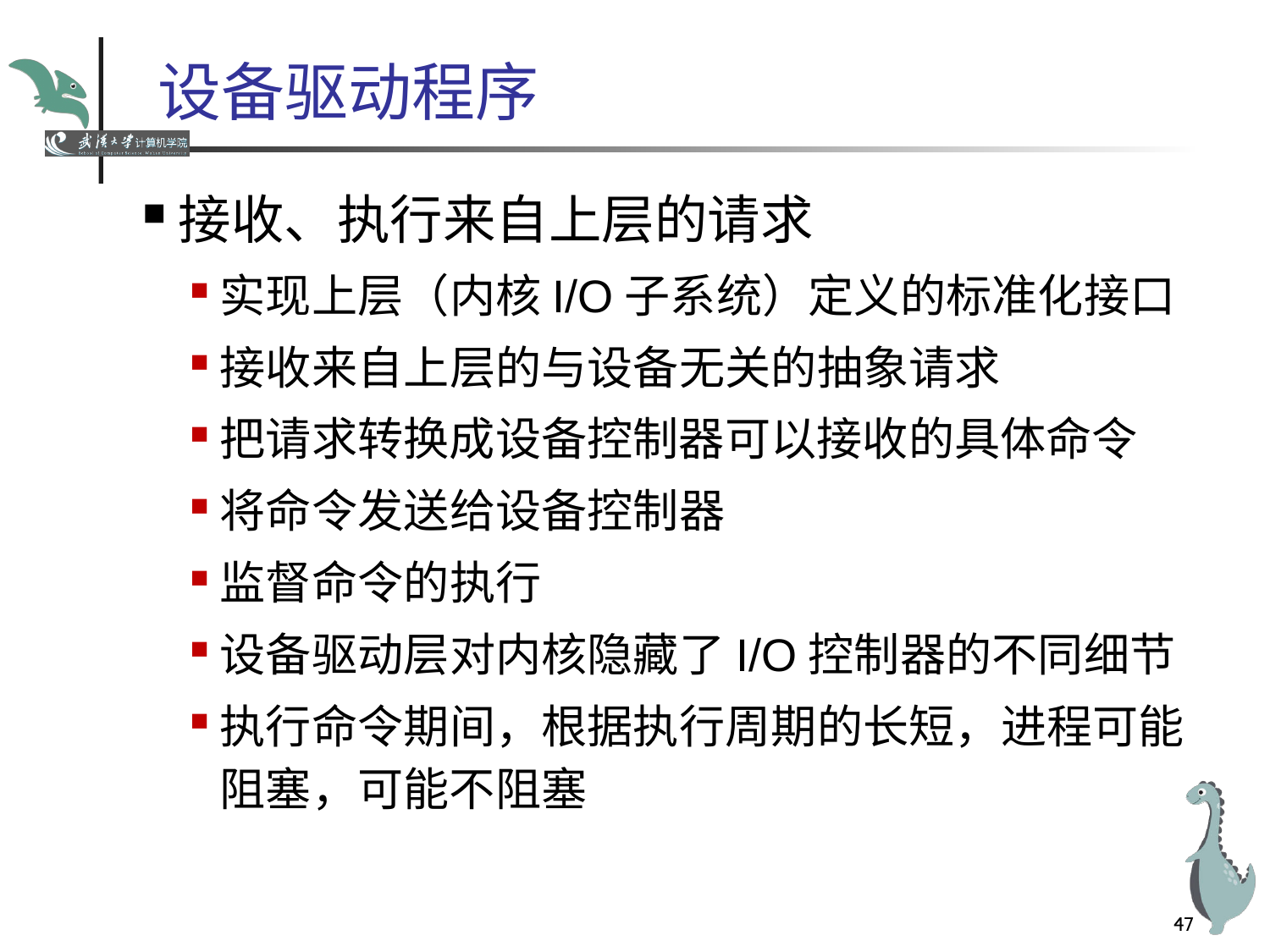

# 设备驱动程序
接收、执行来自上层的请求
实现上层（内核I/O子系统）定义的标准化接口
接收来自上层的与设备无关的抽象请求
把请求转换成设备控制器可以接收的具体命令
将命令发送给设备控制器
监督命令的执行
设备驱动层对内核隐藏了I/O控制器的不同细节
执行命令期间，根据执行周期的长短，进程可能阻塞，可能不阻塞
47